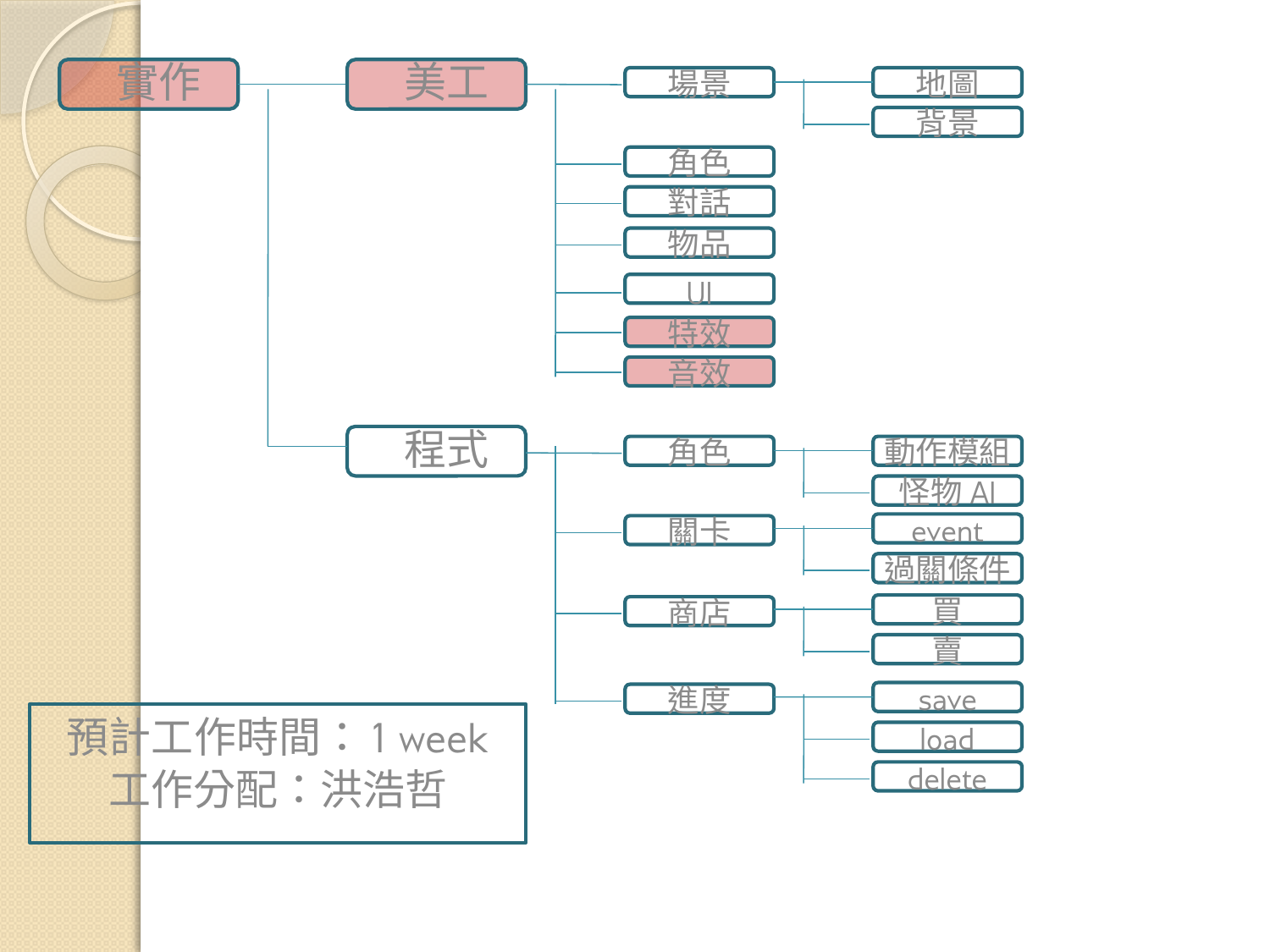

美工
實作
場景
地圖

背景

角色

對話

物品

UI

特效

音效

程式

角色
動作模組

怪物AI

event
關卡

過關條件

買
商店

賣

save
進度

預計工作時間：1 week
load

delete
工作分配：洪浩哲